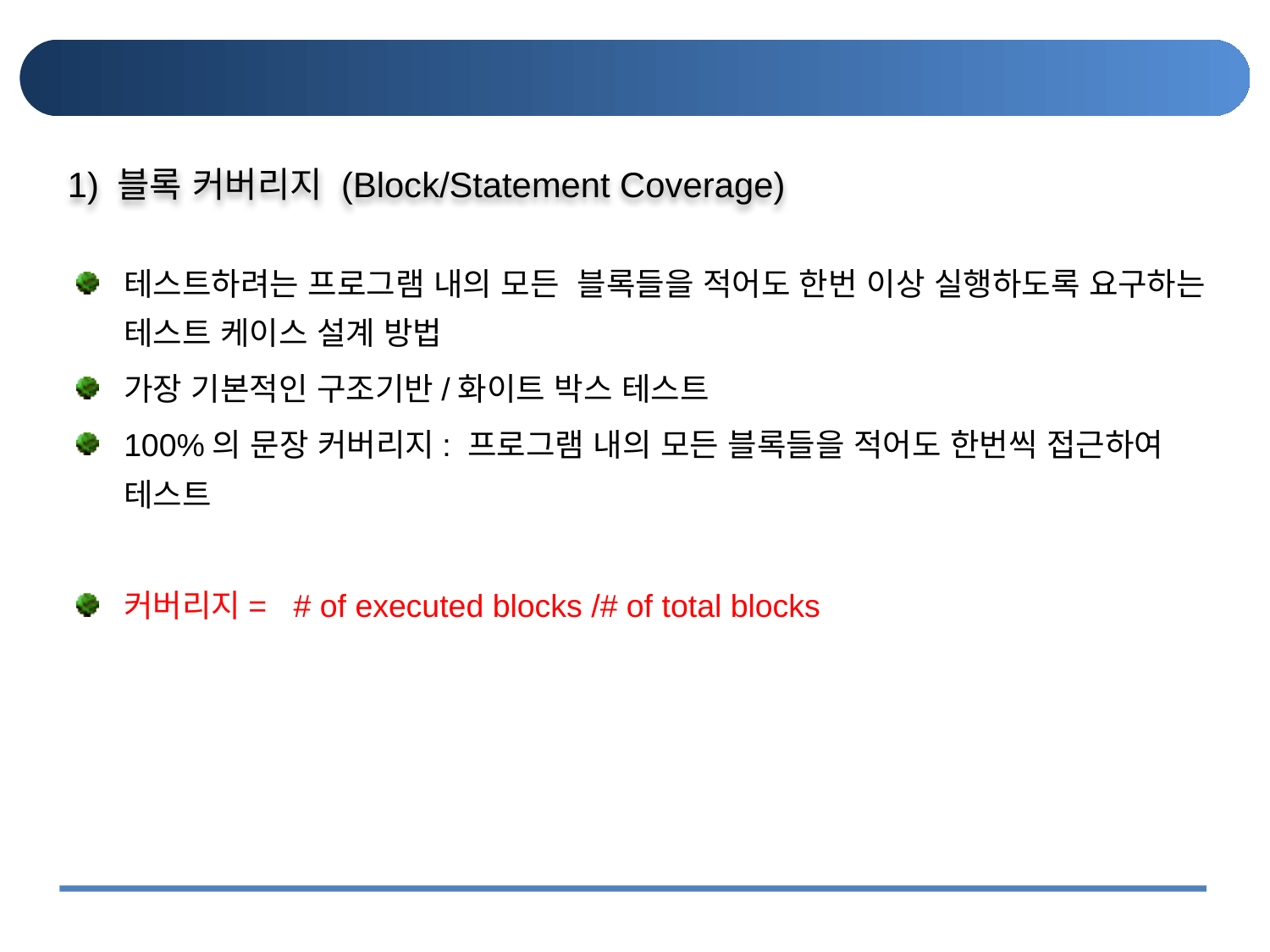

#
1) 블록 커버리지 (Block/Statement Coverage)
테스트하려는 프로그램 내의 모든  블록들을 적어도 한번 이상 실행하도록 요구하는 테스트 케이스 설계 방법
가장 기본적인 구조기반/화이트 박스 테스트
100%의 문장 커버리지: 프로그램 내의 모든 블록들을 적어도 한번씩 접근하여 테스트

커버리지=   # of executed blocks /# of total blocks